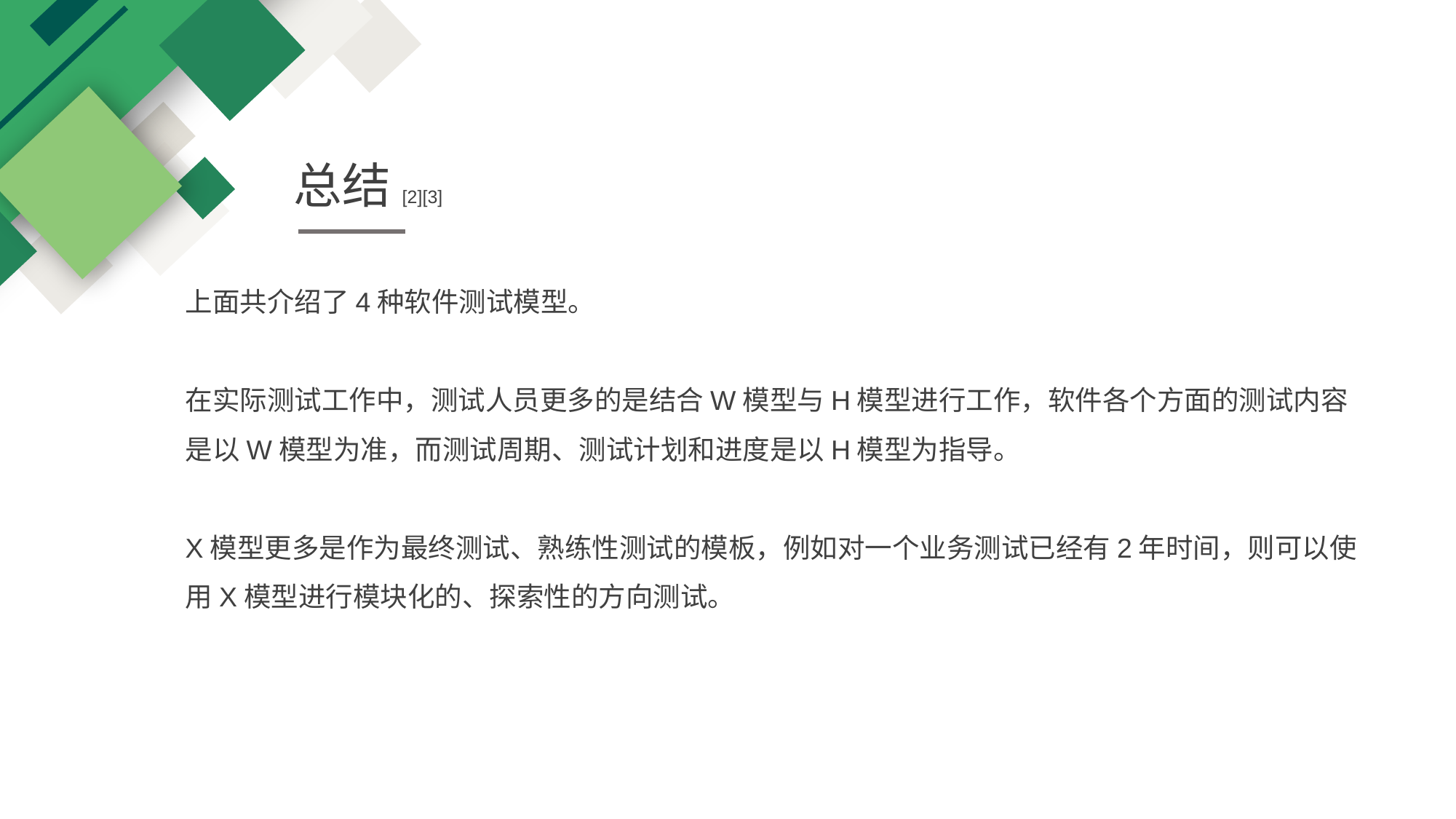

总结[2][3]
上面共介绍了4种软件测试模型。

在实际测试工作中，测试人员更多的是结合W模型与H模型进行工作，软件各个方面的测试内容是以W模型为准，而测试周期、测试计划和进度是以H模型为指导。

X模型更多是作为最终测试、熟练性测试的模板，例如对一个业务测试已经有2年时间，则可以使用X模型进行模块化的、探索性的方向测试。